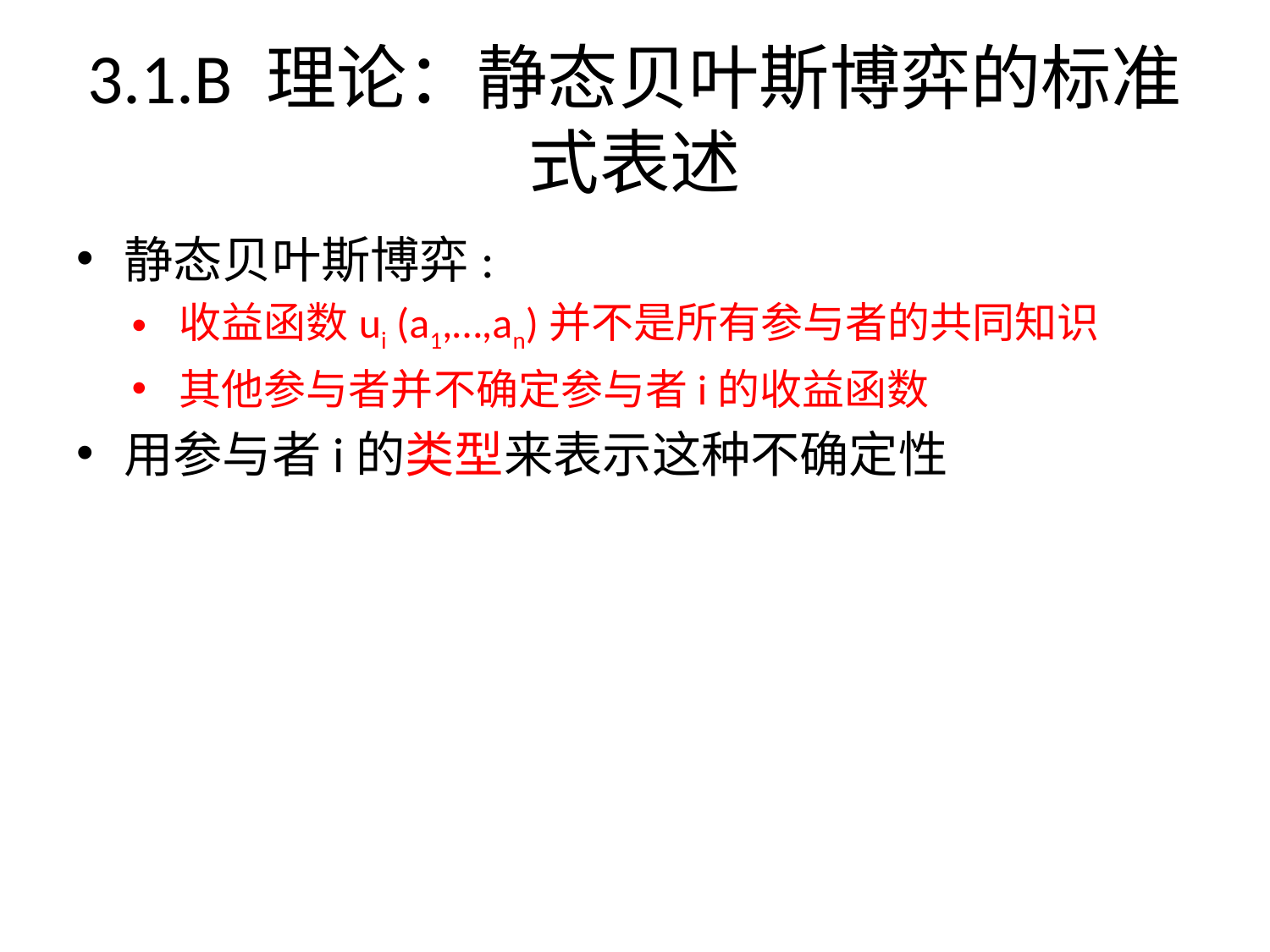

3.1.B 理论：静态贝叶斯博弈的标准式表述
静态贝叶斯博弈:
收益函数ui (a1,…,an)并不是所有参与者的共同知识
其他参与者并不确定参与者i的收益函数
用参与者i的类型来表示这种不确定性